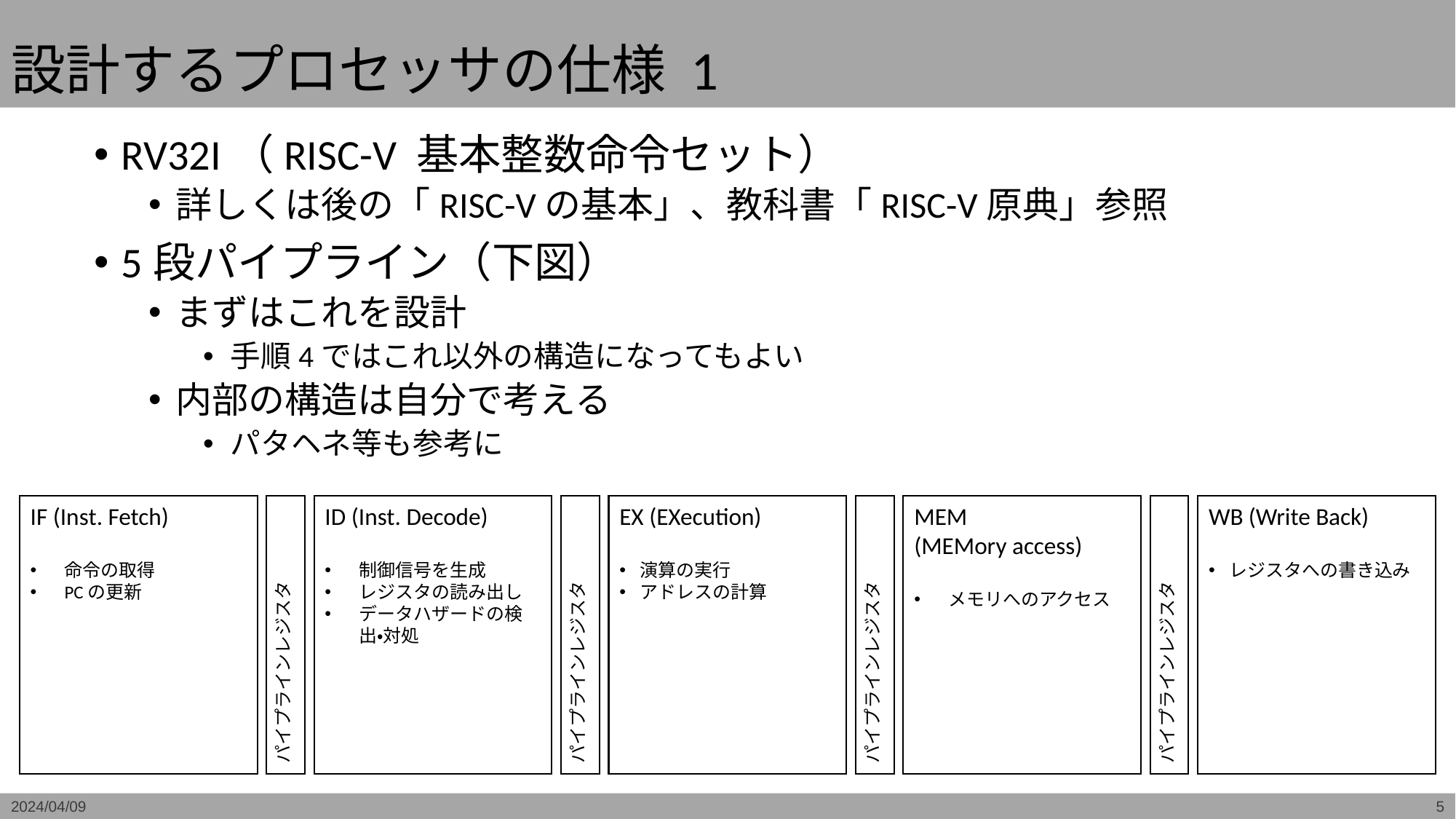

# 設計するプロセッサの仕様 1
RV32I（RISC-V 基本整数命令セット）
詳しくは後の「RISC-Vの基本」、教科書「RISC-V原典」参照
5段パイプライン（下図）
まずはこれを設計
手順4ではこれ以外の構造になってもよい
内部の構造は自分で考える
パタヘネ等も参考に
IF (Inst. Fetch)

命令の取得
PCの更新
パイプラインレジスタ
ID (Inst. Decode)

制御信号を生成
レジスタの読み出し
データハザードの検出・対処
パイプラインレジスタ
EX (EXecution)

演算の実行
アドレスの計算
パイプラインレジスタ
MEM
(MEMory access)

メモリへのアクセス
パイプラインレジスタ
WB (Write Back)

レジスタへの書き込み
2024/04/09
5